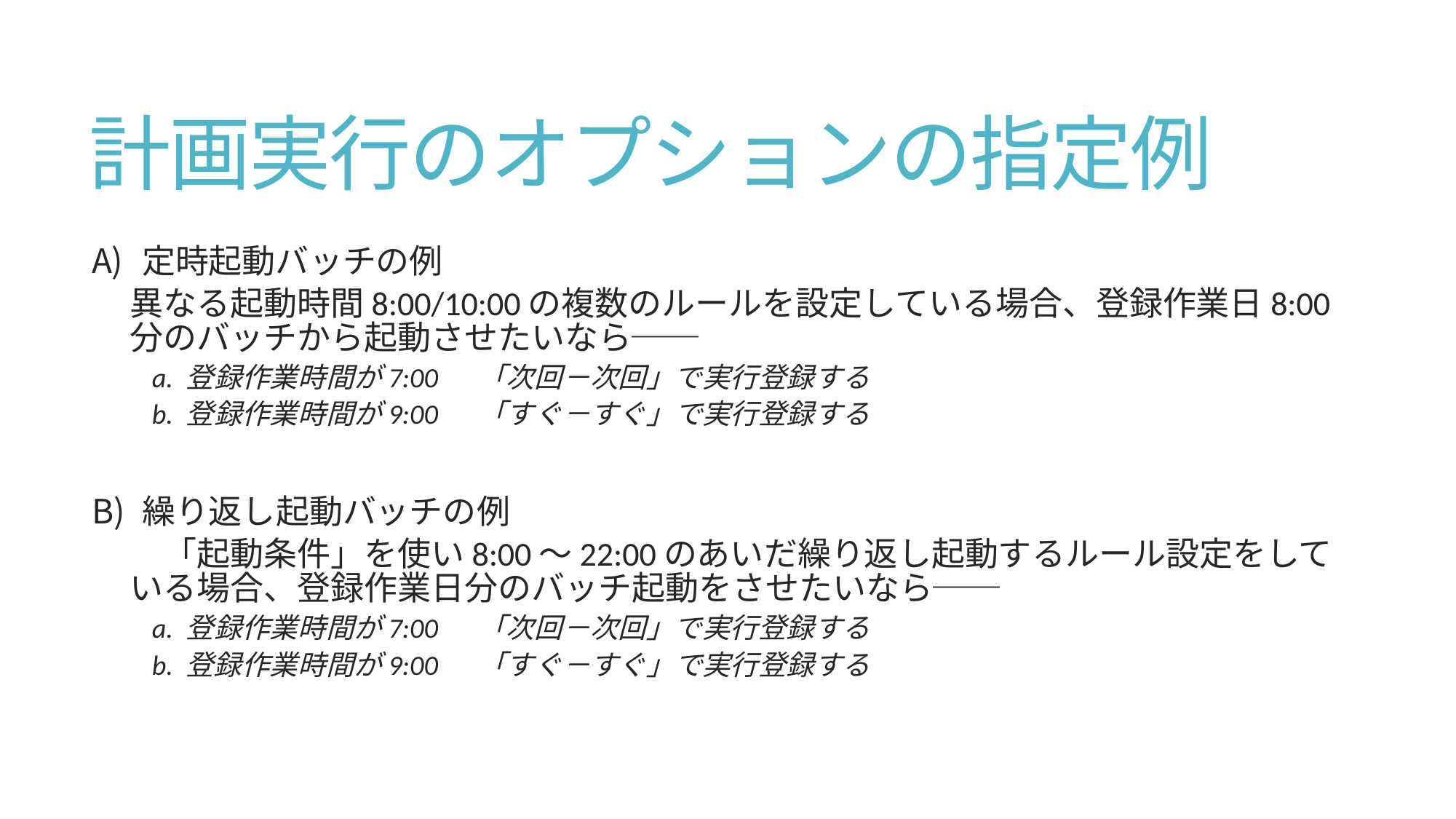

# 計画実行のオプションの指定例
定時起動バッチの例
異なる起動時間8:00/10:00の複数のルールを設定している場合、登録作業日8:00分のバッチから起動させたいなら──
a. 登録作業時間が7:00　 「次回－次回」で実行登録する
b. 登録作業時間が9:00　 「すぐ－すぐ」で実行登録する

繰り返し起動バッチの例
　「起動条件」を使い8:00～22:00のあいだ繰り返し起動するルール設定をしている場合、登録作業日分のバッチ起動をさせたいなら──
a. 登録作業時間が7:00　 「次回－次回」で実行登録する
b. 登録作業時間が9:00　 「すぐ－すぐ」で実行登録する